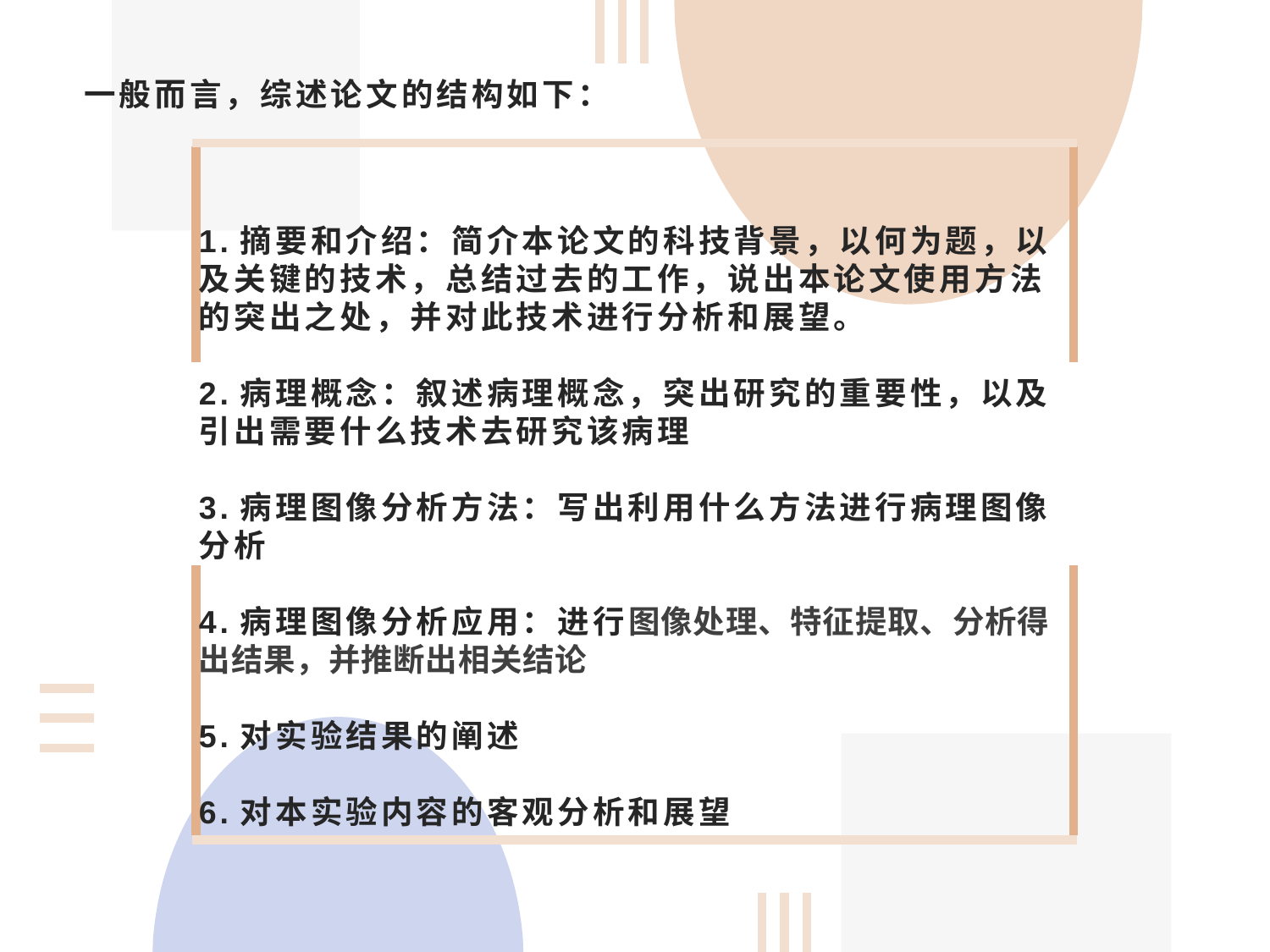

# 一般而言，综述论文的结构如下：
1.摘要和介绍：简介本论文的科技背景，以何为题，以及关键的技术，总结过去的工作，说出本论文使用方法的突出之处，并对此技术进行分析和展望。

2.病理概念：叙述病理概念，突出研究的重要性，以及引出需要什么技术去研究该病理

3.病理图像分析方法：写出利用什么方法进行病理图像分析

4.病理图像分析应用：进行图像处理、特征提取、分析得出结果，并推断出相关结论

5.对实验结果的阐述

6.对本实验内容的客观分析和展望